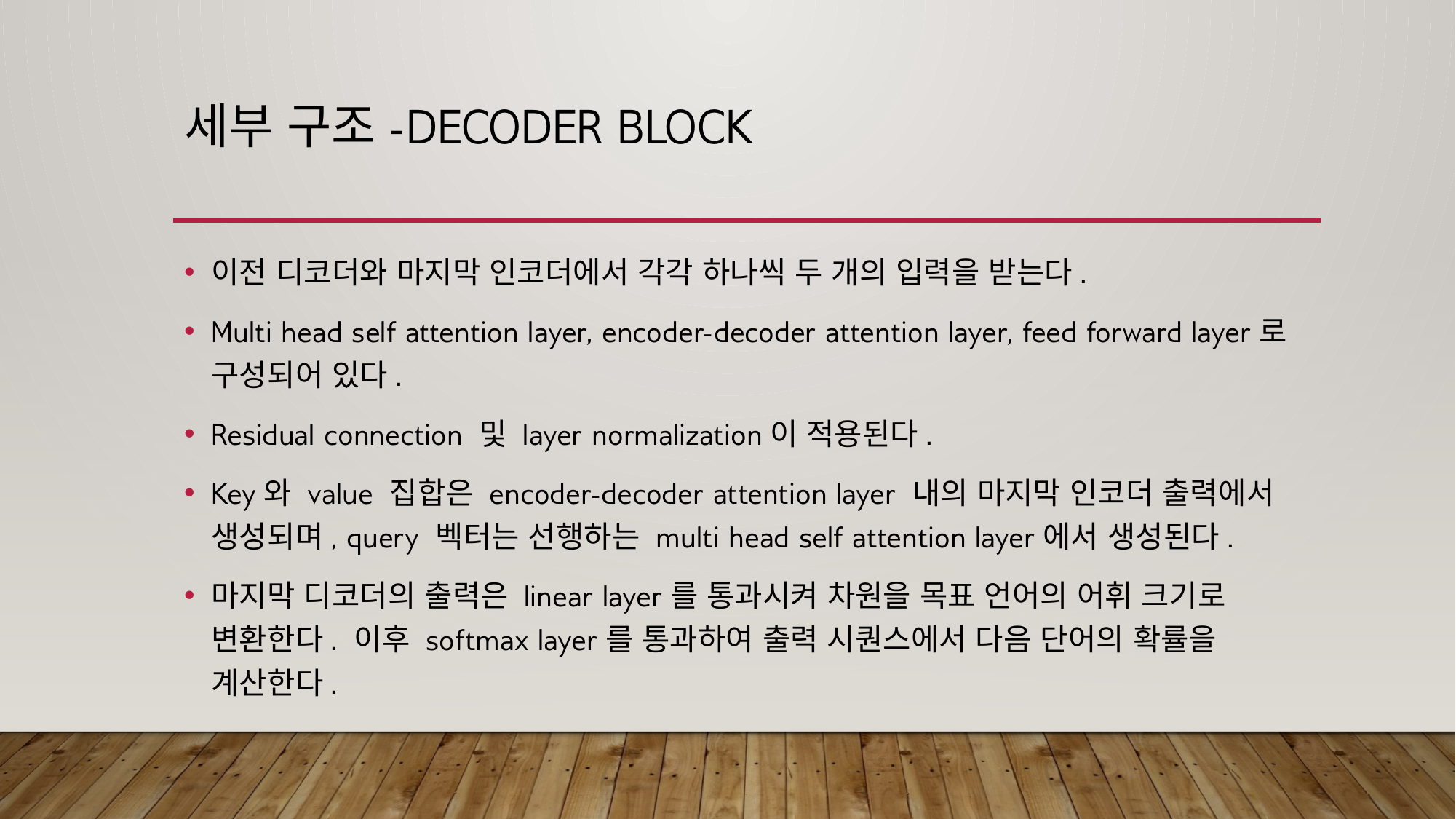

# 세부 구조-decoder block
이전 디코더와 마지막 인코더에서 각각 하나씩 두 개의 입력을 받는다.
Multi head self attention layer, encoder-decoder attention layer, feed forward layer로
구성되어 있다.
Residual connection 및 layer normalization이 적용된다.
Key와 value 집합은 encoder-decoder attention layer 내의 마지막 인코더 출력에서
생성되며, query 벡터는 선행하는 multi head self attention layer에서 생성된다.
마지막 디코더의 출력은 linear layer를 통과시켜 차원을 목표 언어의 어휘 크기로
변환한다. 이후 softmax layer를 통과하여 출력 시퀀스에서 다음 단어의 확률을
계산한다.